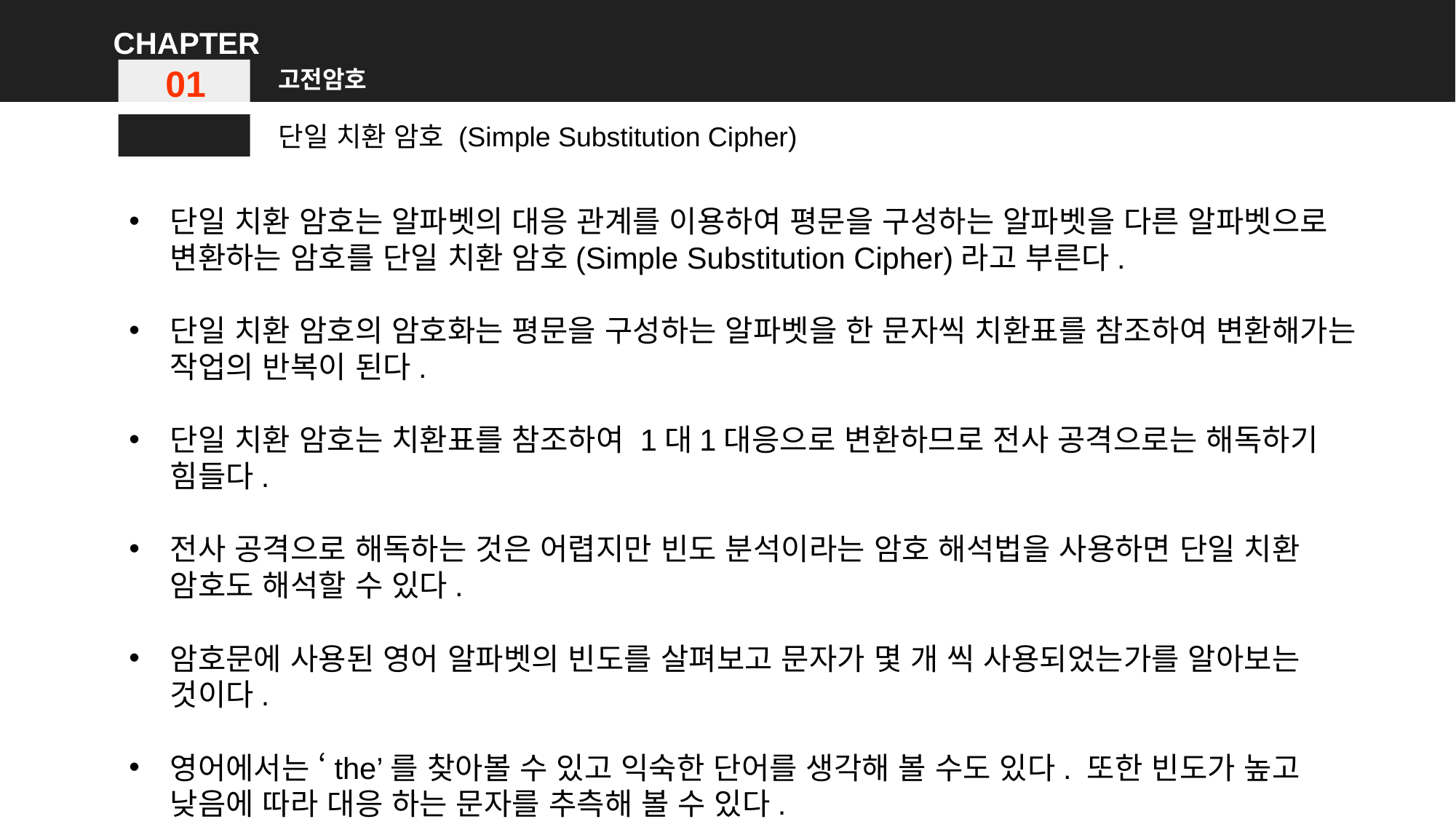

CHAPTER
고전암호
01

단일 치환 암호 (Simple Substitution Cipher)
단일 치환 암호는 알파벳의 대응 관계를 이용하여 평문을 구성하는 알파벳을 다른 알파벳으로 변환하는 암호를 단일 치환 암호(Simple Substitution Cipher)라고 부른다.

단일 치환 암호의 암호화는 평문을 구성하는 알파벳을 한 문자씩 치환표를 참조하여 변환해가는 작업의 반복이 된다.

단일 치환 암호는 치환표를 참조하여 1대1대응으로 변환하므로 전사 공격으로는 해독하기 힘들다.

전사 공격으로 해독하는 것은 어렵지만 빈도 분석이라는 암호 해석법을 사용하면 단일 치환 암호도 해석할 수 있다.

암호문에 사용된 영어 알파벳의 빈도를 살펴보고 문자가 몇 개 씩 사용되었는가를 알아보는 것이다.

영어에서는 ‘the’를 찾아볼 수 있고 익숙한 단어를 생각해 볼 수도 있다. 또한 빈도가 높고 낮음에 따라 대응 하는 문자를 추측해 볼 수 있다.